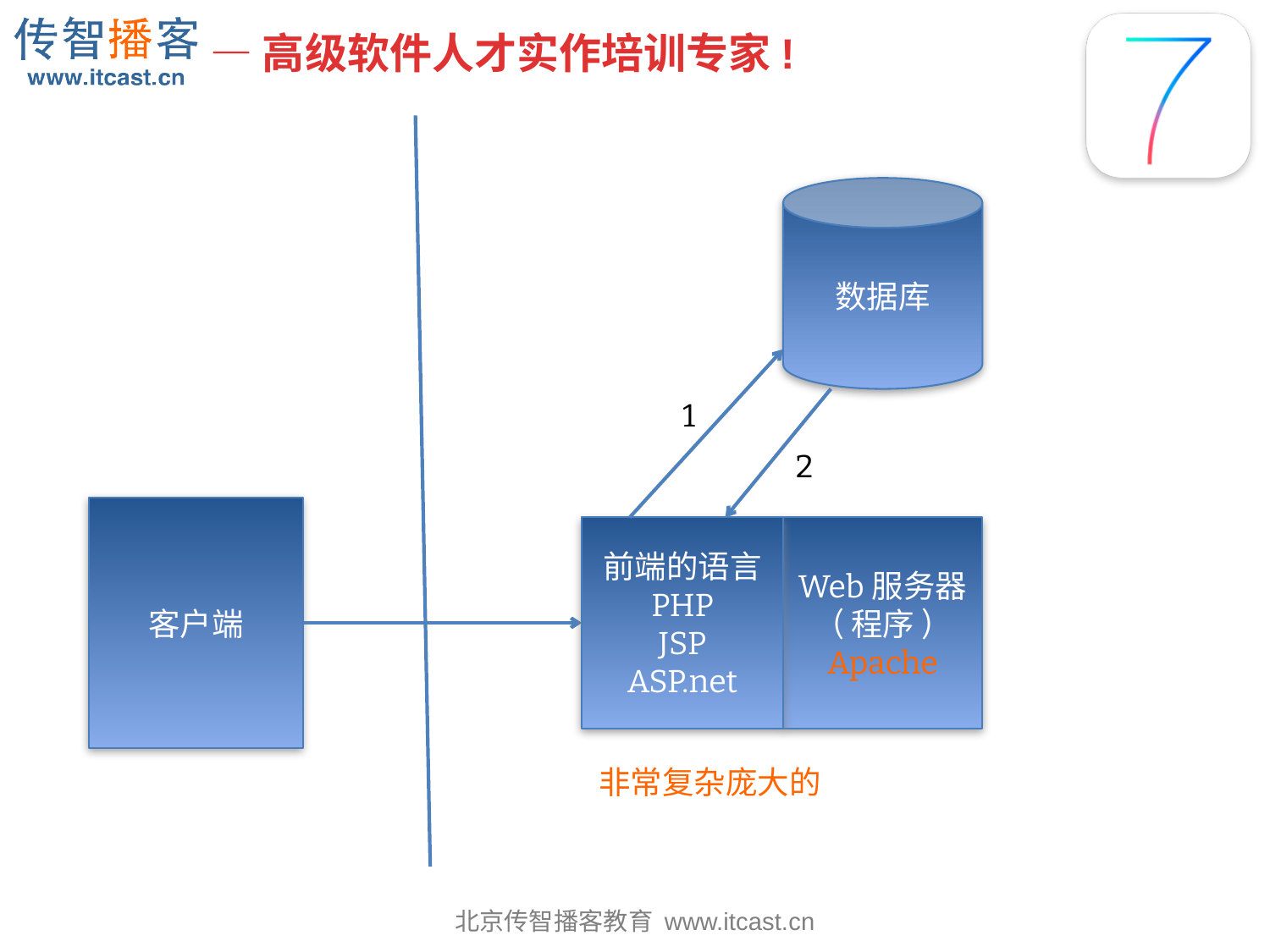

数据库
1
2
客户端
前端的语言
PHP
JSP
ASP.net
Web服务器
(程序)
Apache
非常复杂庞大的